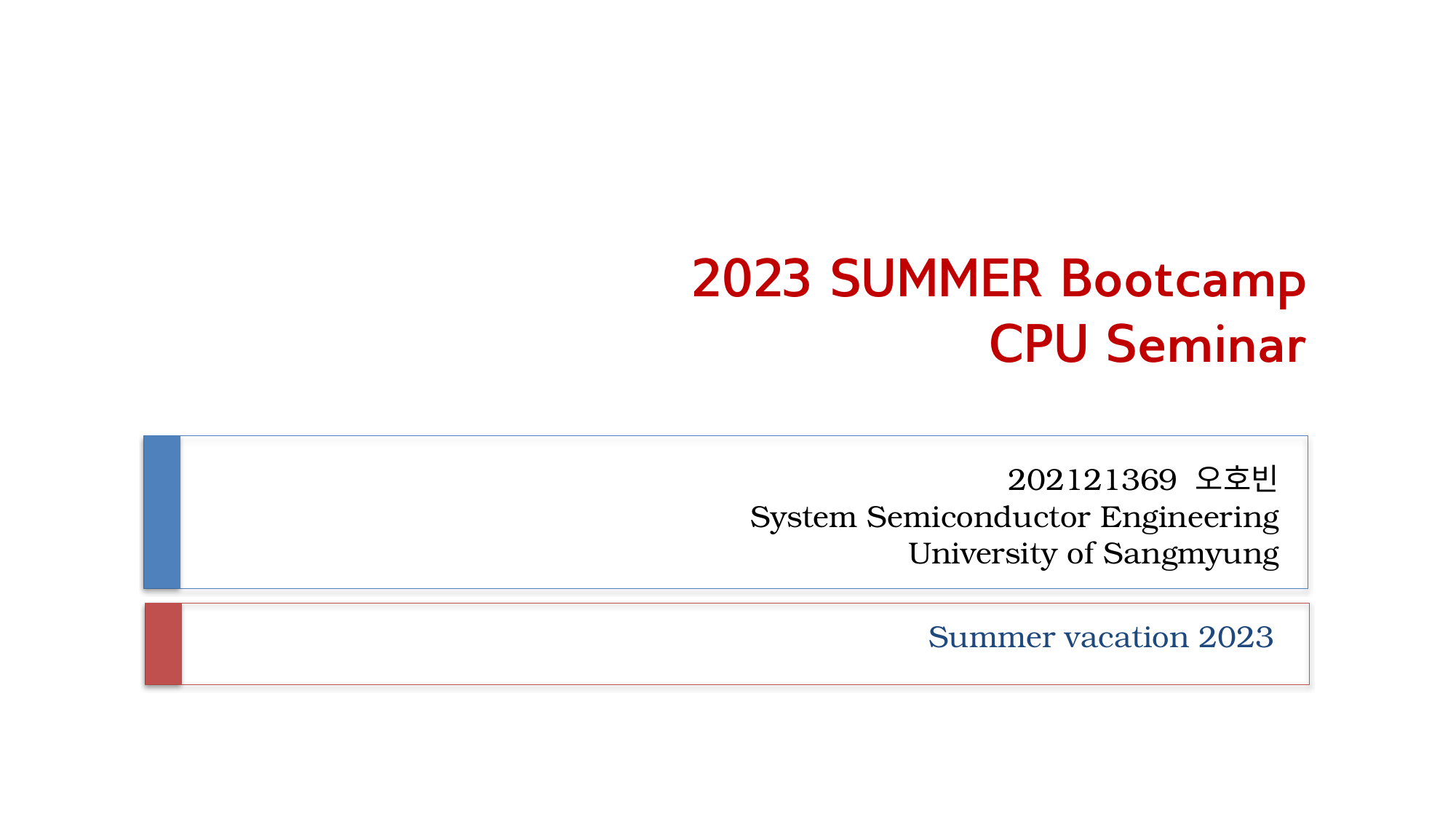

2023 SUMMER Bootcamp
CPU Seminar
# 202121369 오호빈 System Semiconductor Engineering University of Sangmyung
Summer vacation 2023